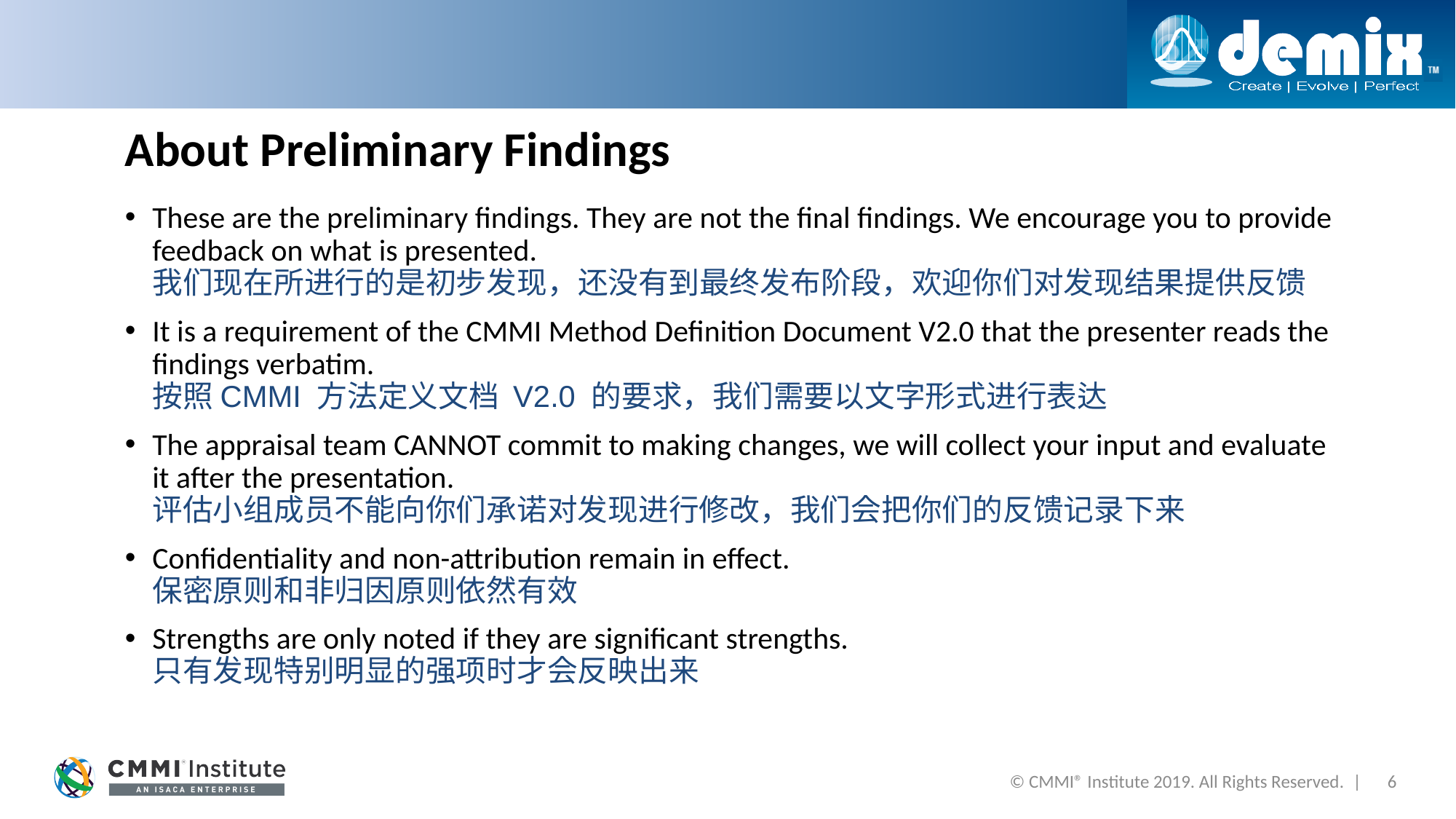

# About Preliminary Findings
These are the preliminary findings. They are not the final findings. We encourage you to provide feedback on what is presented.
我们现在所进行的是初步发现，还没有到最终发布阶段，欢迎你们对发现结果提供反馈
It is a requirement of the CMMI Method Definition Document V2.0 that the presenter reads the findings verbatim.
按照CMMI 方法定义文档 V2.0 的要求，我们需要以文字形式进行表达
The appraisal team CANNOT commit to making changes, we will collect your input and evaluate it after the presentation.
评估小组成员不能向你们承诺对发现进行修改，我们会把你们的反馈记录下来
Confidentiality and non-attribution remain in effect.
保密原则和非归因原则依然有效
Strengths are only noted if they are significant strengths.
只有发现特别明显的强项时才会反映出来